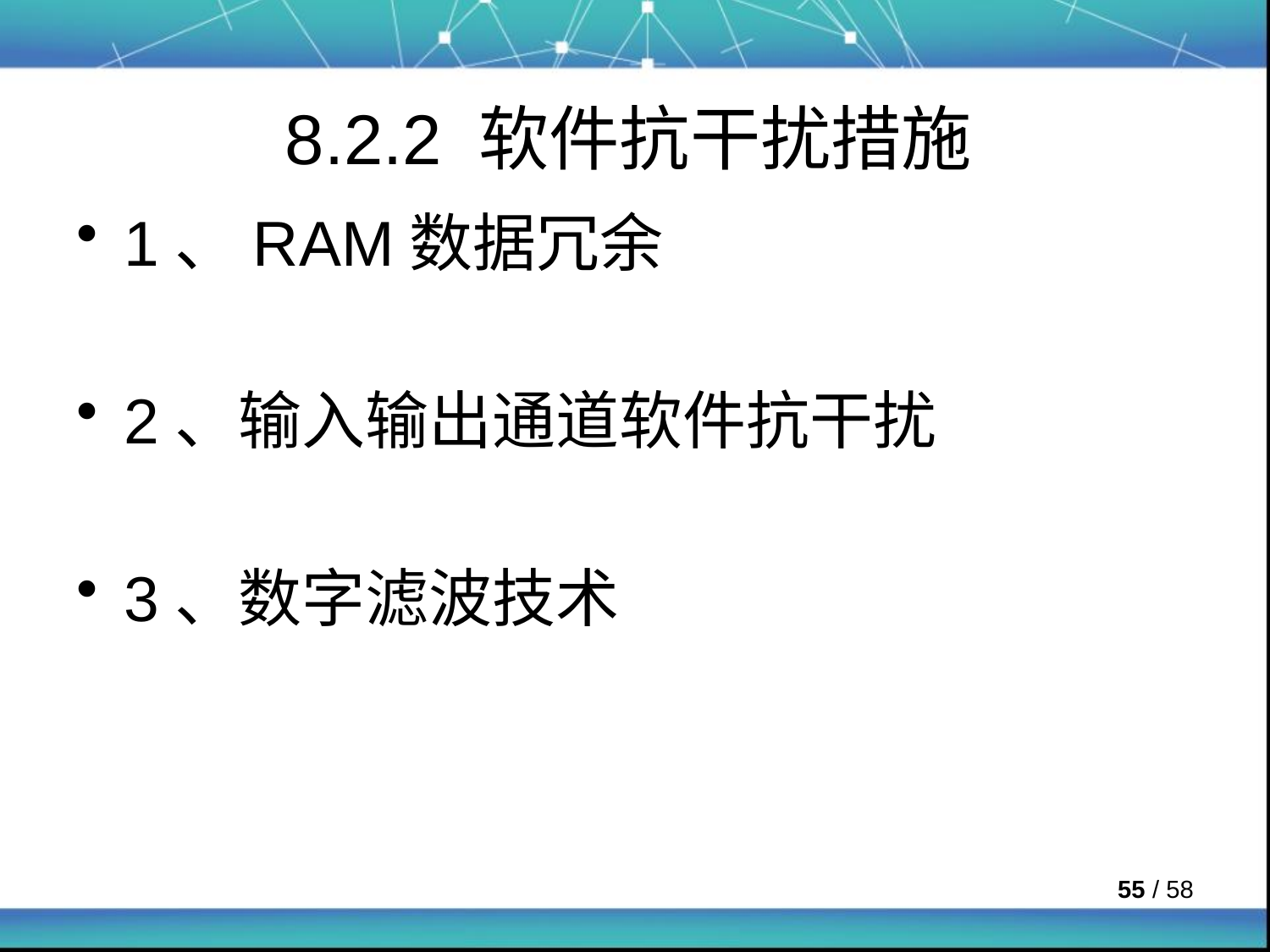

# 8.2.2 软件抗干扰措施
1、RAM数据冗余

2、输入输出通道软件抗干扰

3、数字滤波技术
55 / 58